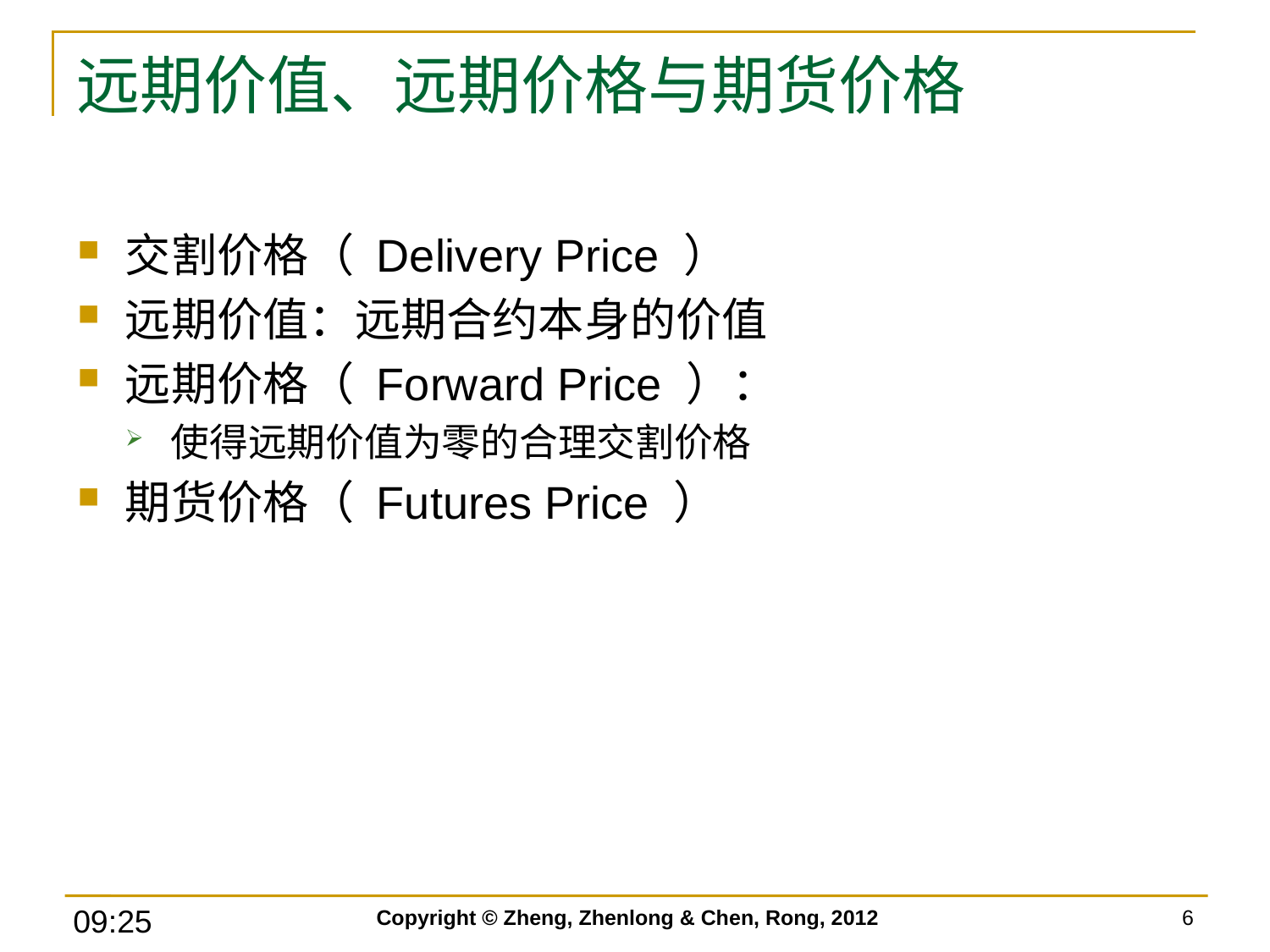

# 远期价值、远期价格与期货价格

交割价格（ Delivery Price ）
远期价值：远期合约本身的价值
远期价格（ Forward Price ）：
使得远期价值为零的合理交割价格
期货价格（ Futures Price ）
Copyright © Zheng, Zhenlong & Chen, Rong, 2012
6